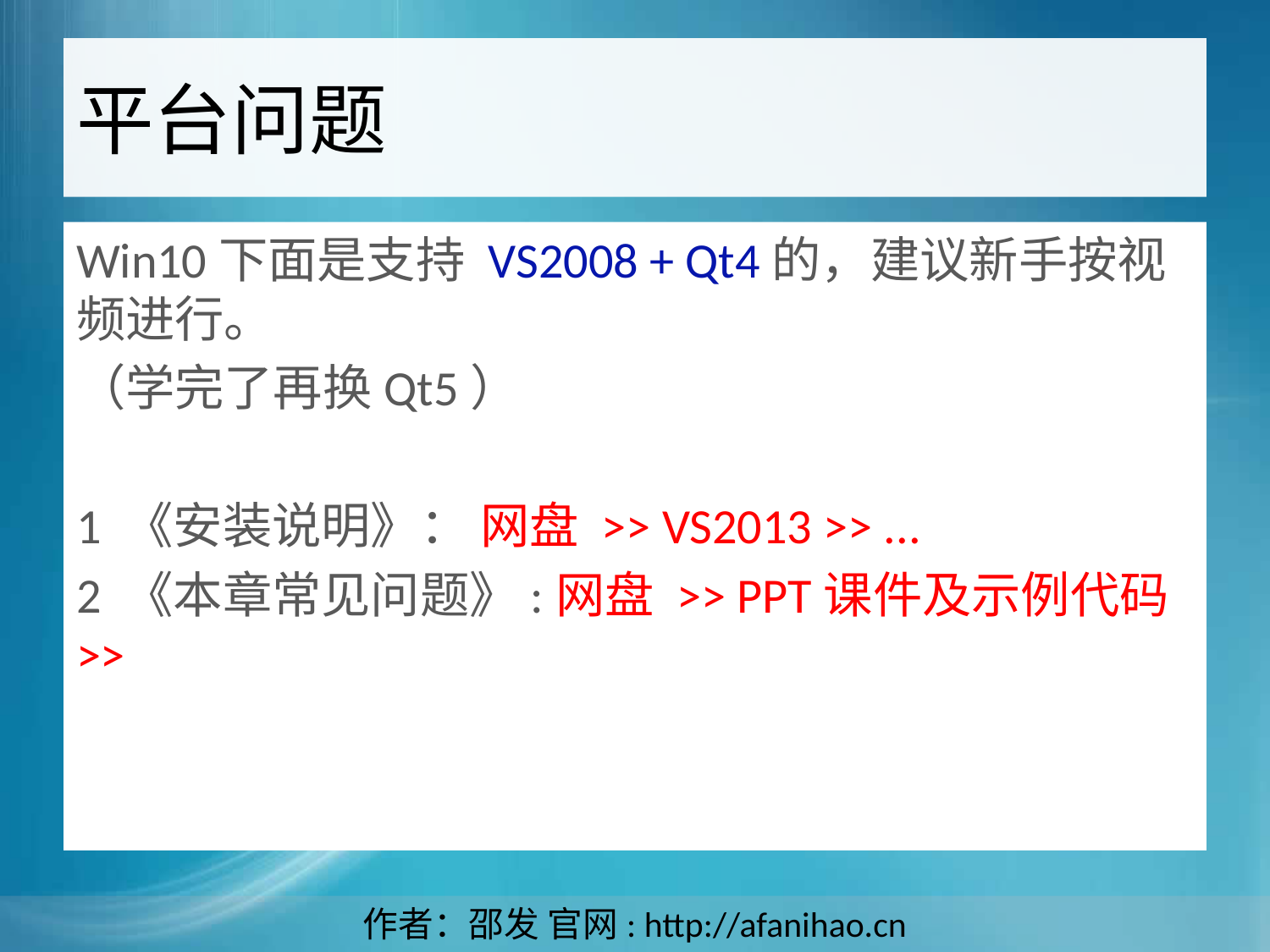

# 平台问题
Win10下面是支持 VS2008 + Qt4的，建议新手按视频进行。
（学完了再换Qt5）

1 《安装说明》： 网盘 >> VS2013 >> ...
2 《本章常见问题》:网盘 >> PPT课件及示例代码 >>
作者：邵发 官网: http://afanihao.cn